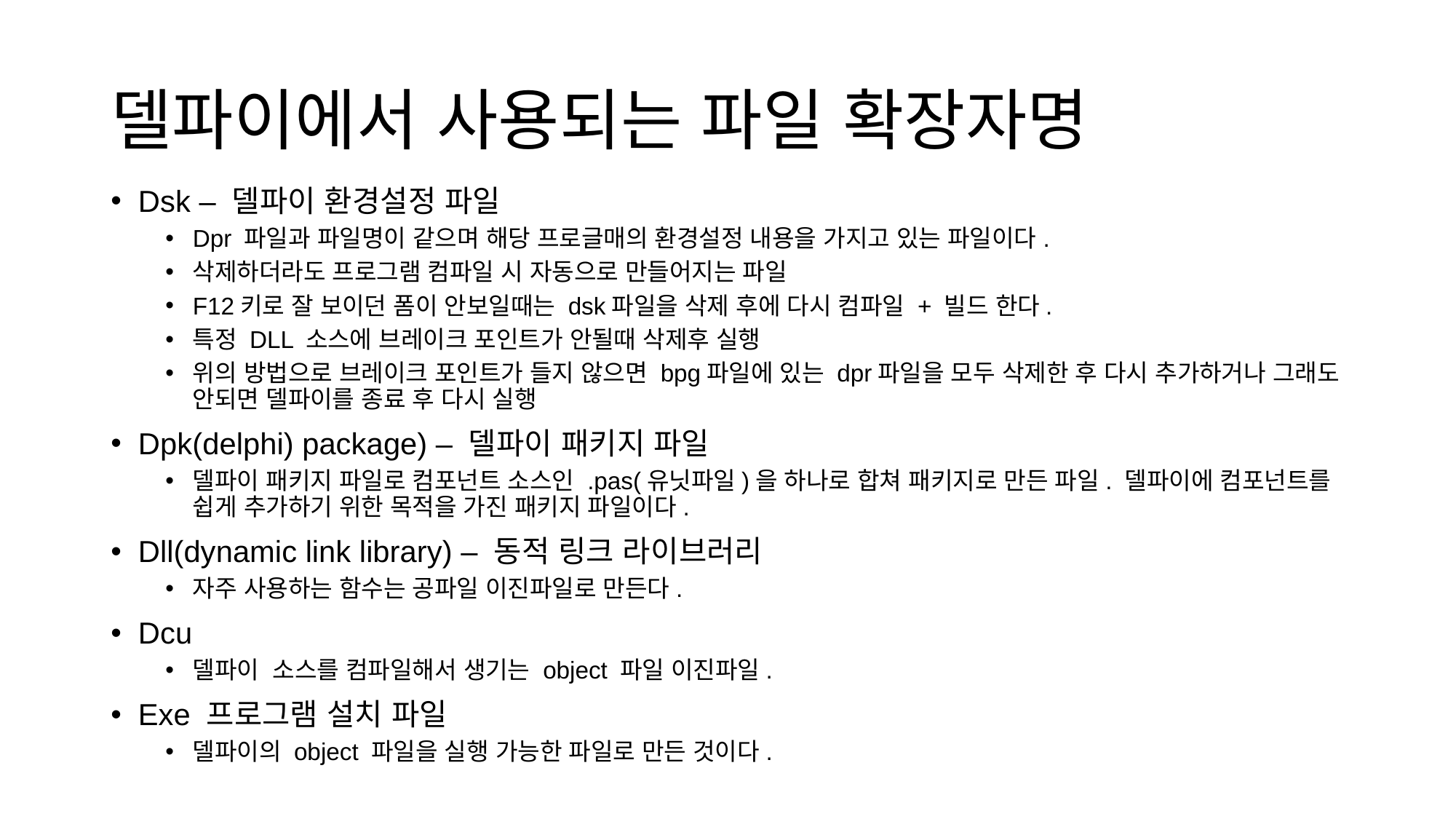

# 델파이에서 사용되는 파일 확장자명
Dsk – 델파이 환경설정 파일
Dpr 파일과 파일명이 같으며 해당 프로글매의 환경설정 내용을 가지고 있는 파일이다.
삭제하더라도 프로그램 컴파일 시 자동으로 만들어지는 파일
F12키로 잘 보이던 폼이 안보일때는 dsk파일을 삭제 후에 다시 컴파일 + 빌드 한다.
특정 DLL 소스에 브레이크 포인트가 안될때 삭제후 실행
위의 방법으로 브레이크 포인트가 들지 않으면 bpg파일에 있는 dpr파일을 모두 삭제한 후 다시 추가하거나 그래도 안되면 델파이를 종료 후 다시 실행
Dpk(delphi) package) – 델파이 패키지 파일
델파이 패키지 파일로 컴포넌트 소스인 .pas(유닛파일)을 하나로 합쳐 패키지로 만든 파일. 델파이에 컴포넌트를 쉽게 추가하기 위한 목적을 가진 패키지 파일이다.
Dll(dynamic link library) – 동적 링크 라이브러리
자주 사용하는 함수는 공파일 이진파일로 만든다.
Dcu
델파이  소스를 컴파일해서 생기는 object 파일 이진파일.
Exe 프로그램 설치 파일
델파이의 object 파일을 실행 가능한 파일로 만든 것이다.